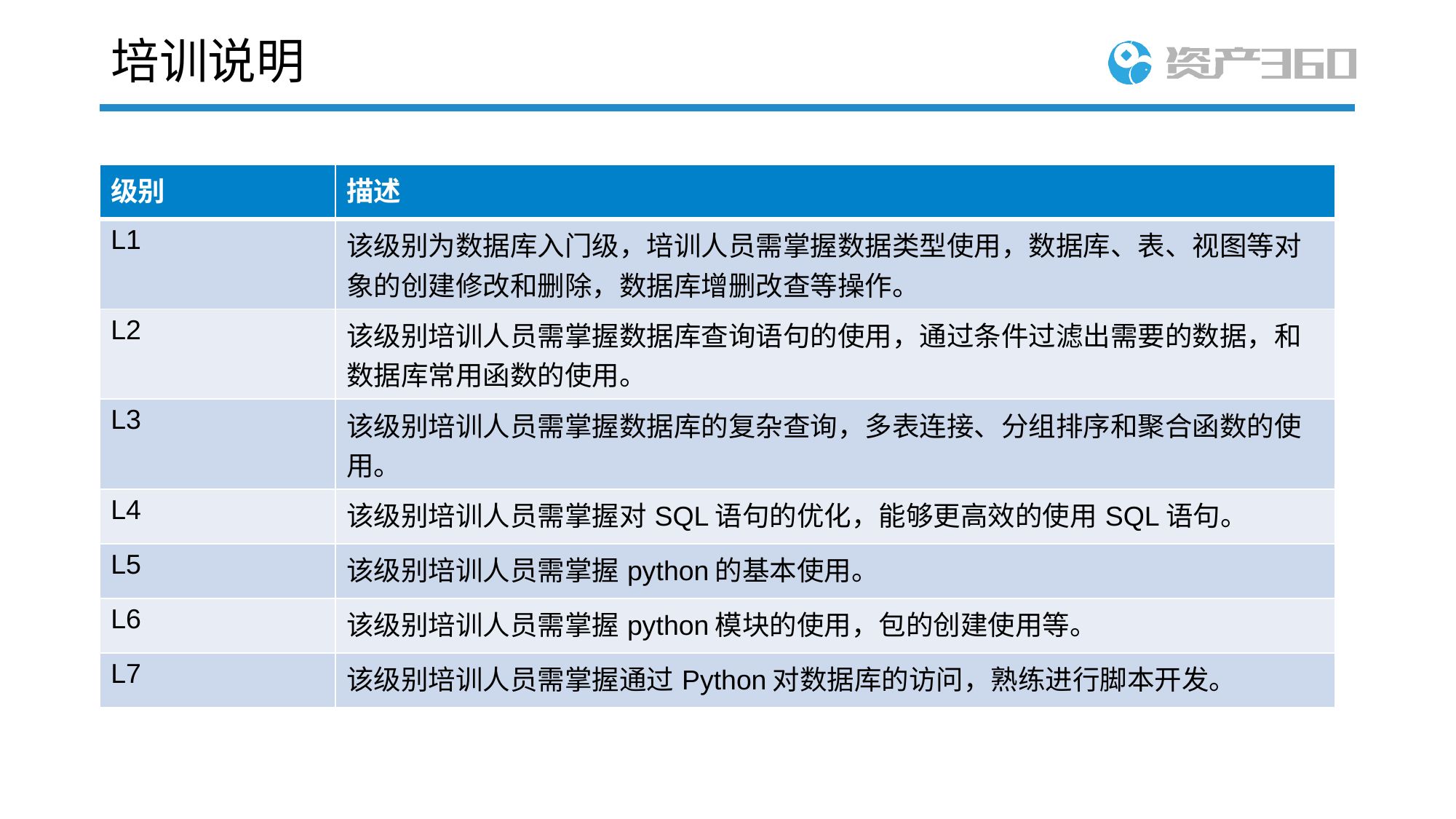

# 培训说明
| 级别 | 描述 |
| --- | --- |
| L1 | 该级别为数据库入门级，培训人员需掌握数据类型使用，数据库、表、视图等对象的创建修改和删除，数据库增删改查等操作。 |
| L2 | 该级别培训人员需掌握数据库查询语句的使用，通过条件过滤出需要的数据，和数据库常用函数的使用。 |
| L3 | 该级别培训人员需掌握数据库的复杂查询，多表连接、分组排序和聚合函数的使用。 |
| L4 | 该级别培训人员需掌握对SQL语句的优化，能够更高效的使用SQL语句。 |
| L5 | 该级别培训人员需掌握python的基本使用。 |
| L6 | 该级别培训人员需掌握python模块的使用，包的创建使用等。 |
| L7 | 该级别培训人员需掌握通过Python对数据库的访问，熟练进行脚本开发。 |